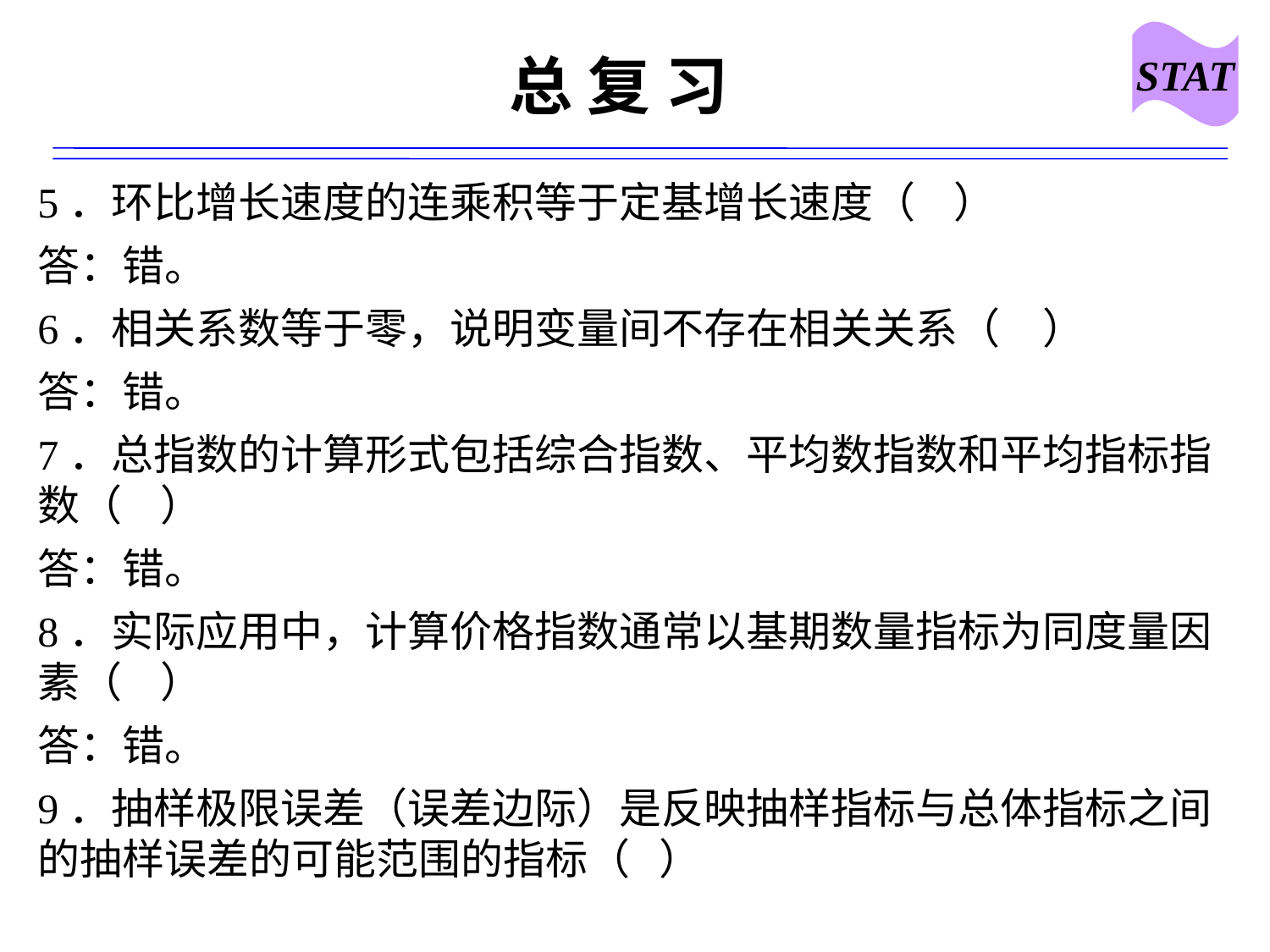

STAT
# 总 复 习

5．环比增长速度的连乘积等于定基增长速度（    ）
答：错。
6．相关系数等于零，说明变量间不存在相关关系（　）
答：错。
7．总指数的计算形式包括综合指数、平均数指数和平均指标指数（    ）
答：错。
8．实际应用中，计算价格指数通常以基期数量指标为同度量因素（    ）
答：错。
9．抽样极限误差（误差边际）是反映抽样指标与总体指标之间的抽样误差的可能范围的指标（   ）